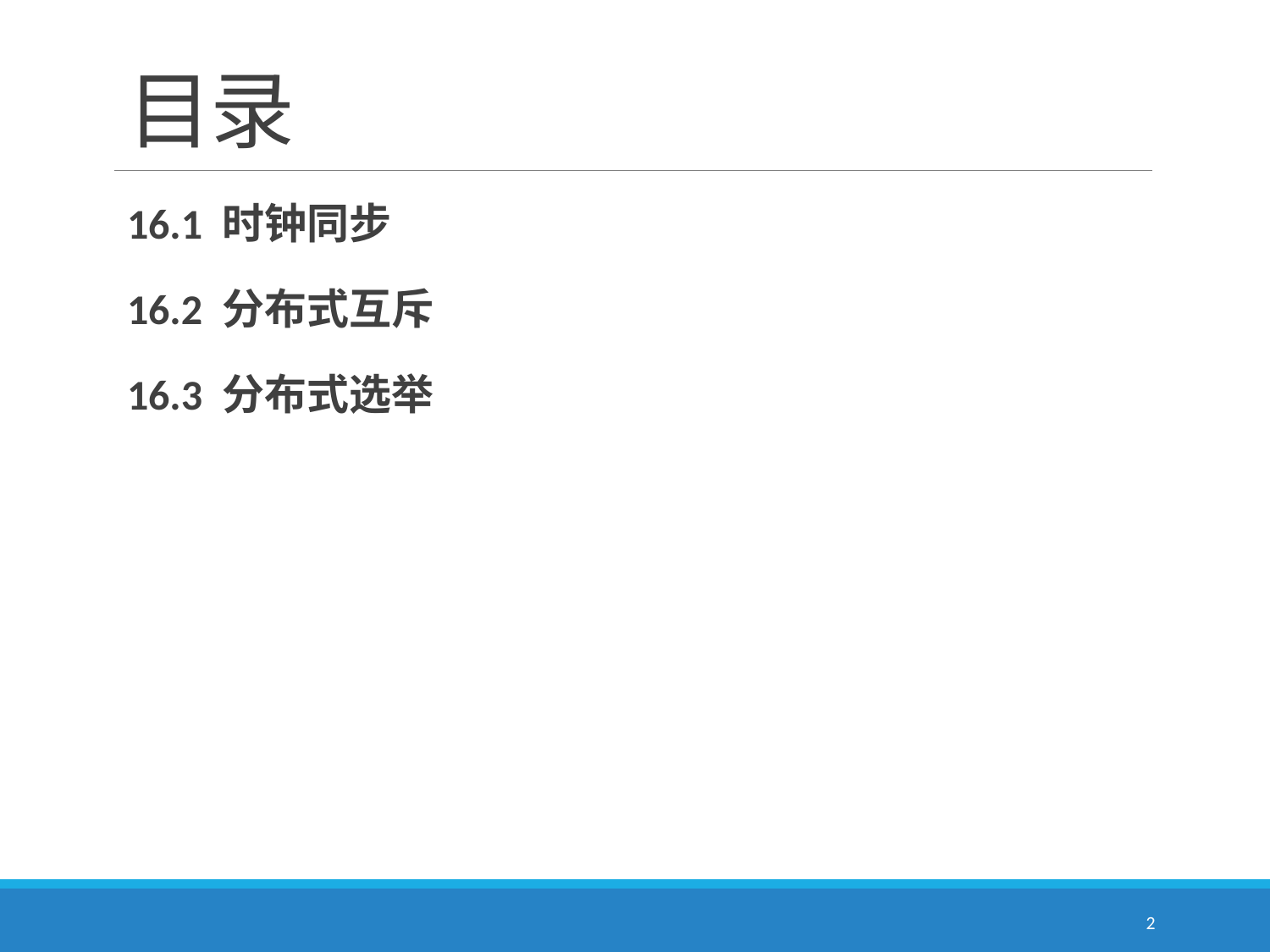

# 目录
16.1 时钟同步
16.2 分布式互斥
16.3 分布式选举
2